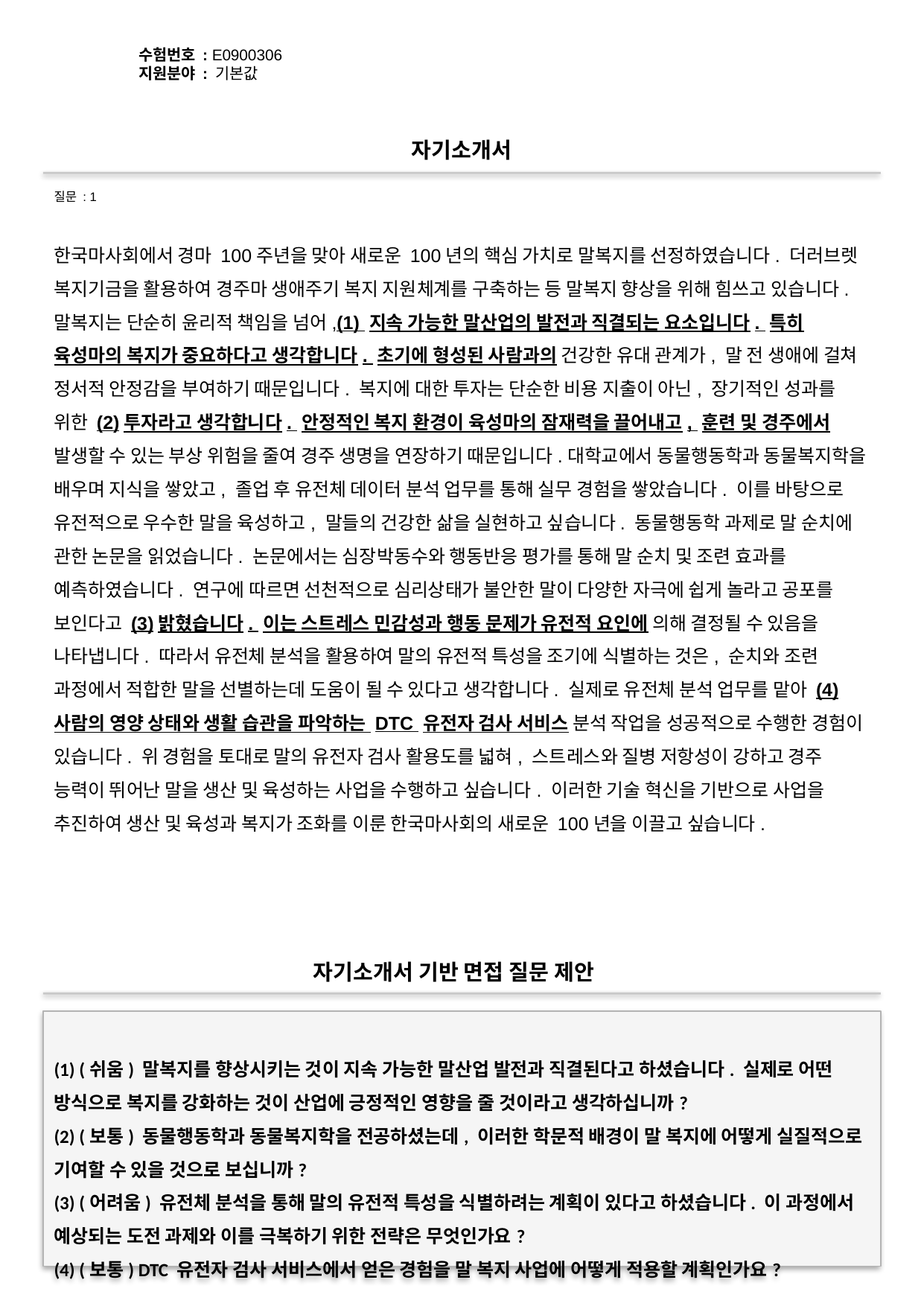

수험번호 : E0900306
지원분야 : 기본값
#

자기소개서

질문 : 1

한국마사회에서 경마 100주년을 맞아 새로운 100년의 핵심 가치로 말복지를 선정하였습니다. 더러브렛 복지기금을 활용하여 경주마 생애주기 복지 지원체계를 구축하는 등 말복지 향상을 위해 힘쓰고 있습니다. 말복지는 단순히 윤리적 책임을 넘어,(1) 지속 가능한 말산업의 발전과 직결되는 요소입니다. 특히 육성마의 복지가 중요하다고 생각합니다. 초기에 형성된 사람과의 건강한 유대 관계가, 말 전 생애에 걸쳐 정서적 안정감을 부여하기 때문입니다. 복지에 대한 투자는 단순한 비용 지출이 아닌, 장기적인 성과를 위한 (2)투자라고 생각합니다. 안정적인 복지 환경이 육성마의 잠재력을 끌어내고, 훈련 및 경주에서 발생할 수 있는 부상 위험을 줄여 경주 생명을 연장하기 때문입니다.대학교에서 동물행동학과 동물복지학을 배우며 지식을 쌓았고, 졸업 후 유전체 데이터 분석 업무를 통해 실무 경험을 쌓았습니다. 이를 바탕으로 유전적으로 우수한 말을 육성하고, 말들의 건강한 삶을 실현하고 싶습니다. 동물행동학 과제로 말 순치에 관한 논문을 읽었습니다. 논문에서는 심장박동수와 행동반응 평가를 통해 말 순치 및 조련 효과를 예측하였습니다. 연구에 따르면 선천적으로 심리상태가 불안한 말이 다양한 자극에 쉽게 놀라고 공포를 보인다고 (3)밝혔습니다. 이는 스트레스 민감성과 행동 문제가 유전적 요인에 의해 결정될 수 있음을 나타냅니다. 따라서 유전체 분석을 활용하여 말의 유전적 특성을 조기에 식별하는 것은, 순치와 조련 과정에서 적합한 말을 선별하는데 도움이 될 수 있다고 생각합니다. 실제로 유전체 분석 업무를 맡아 (4)사람의 영양 상태와 생활 습관을 파악하는 DTC 유전자 검사 서비스 분석 작업을 성공적으로 수행한 경험이 있습니다. 위 경험을 토대로 말의 유전자 검사 활용도를 넓혀, 스트레스와 질병 저항성이 강하고 경주 능력이 뛰어난 말을 생산 및 육성하는 사업을 수행하고 싶습니다. 이러한 기술 혁신을 기반으로 사업을 추진하여 생산 및 육성과 복지가 조화를 이룬 한국마사회의 새로운 100년을 이끌고 싶습니다.

자기소개서 기반 면접 질문 제안

(1) (쉬움) 말복지를 향상시키는 것이 지속 가능한 말산업 발전과 직결된다고 하셨습니다. 실제로 어떤 방식으로 복지를 강화하는 것이 산업에 긍정적인 영향을 줄 것이라고 생각하십니까?
(2) (보통) 동물행동학과 동물복지학을 전공하셨는데, 이러한 학문적 배경이 말 복지에 어떻게 실질적으로 기여할 수 있을 것으로 보십니까?
(3) (어려움) 유전체 분석을 통해 말의 유전적 특성을 식별하려는 계획이 있다고 하셨습니다. 이 과정에서 예상되는 도전 과제와 이를 극복하기 위한 전략은 무엇인가요?
(4) (보통) DTC 유전자 검사 서비스에서 얻은 경험을 말 복지 사업에 어떻게 적용할 계획인가요?